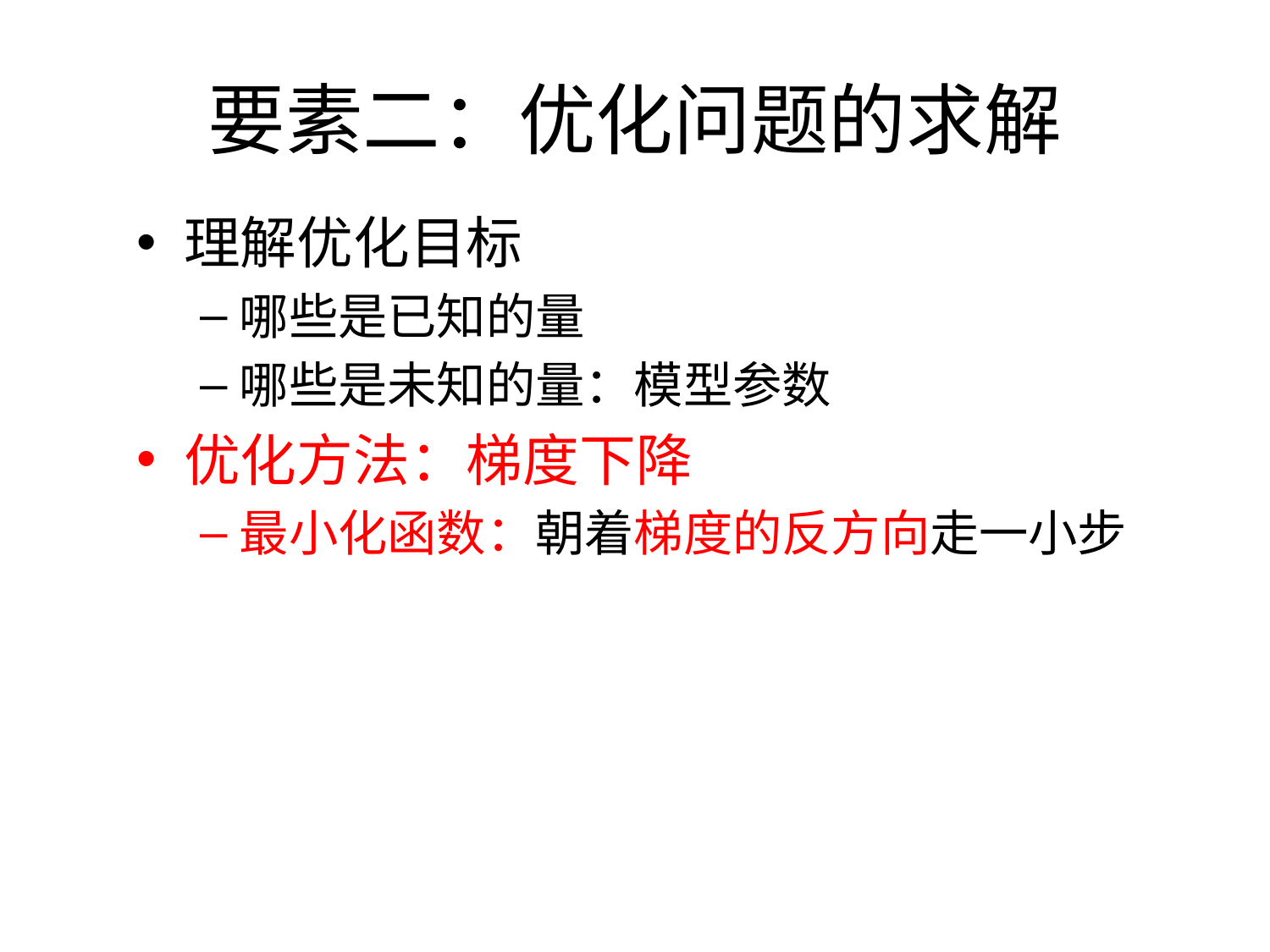

# 要素二：优化问题的求解
理解优化目标
哪些是已知的量
哪些是未知的量：模型参数
优化方法：梯度下降
最小化函数：朝着梯度的反方向走一小步